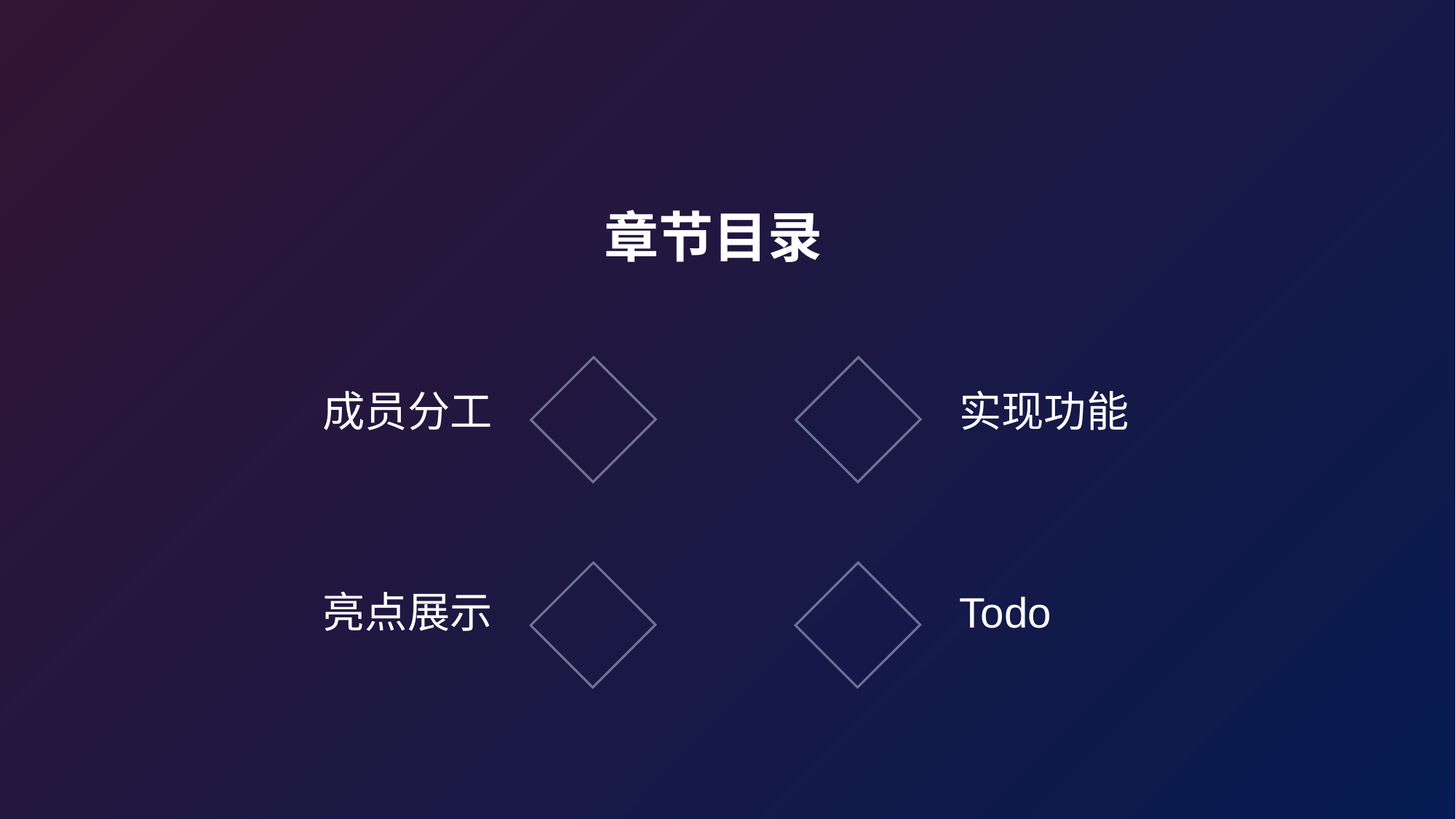

章节目录
1
2
成员分工

实现功能

3
4
亮点展示

Todo